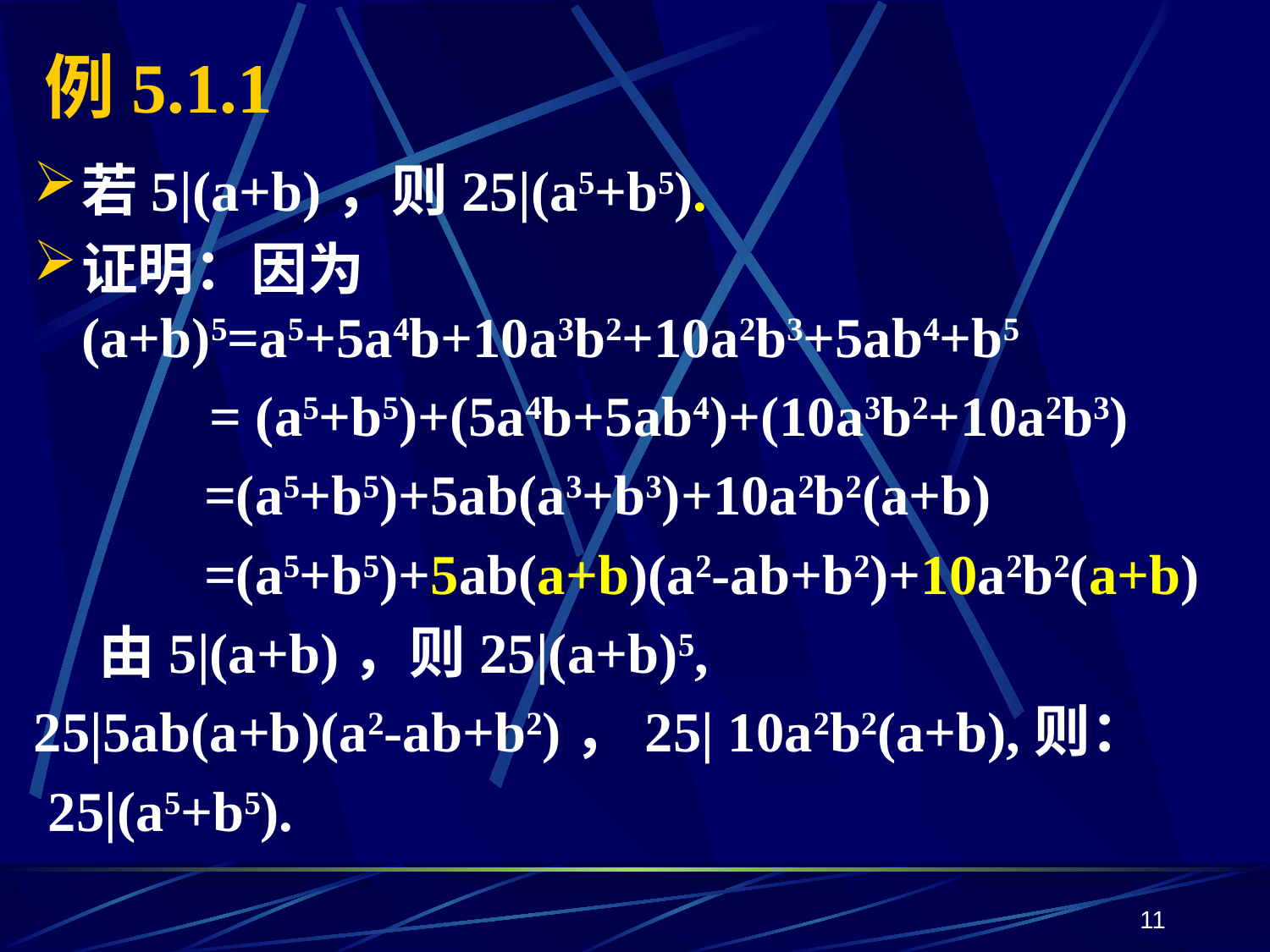

# 例5.1.1
若5|(a+b)，则25|(a5+b5).
证明：因为(a+b)5=a5+5a4b+10a3b2+10a2b3+5ab4+b5
	         = (a5+b5)+(5a4b+5ab4)+(10a3b2+10a2b3)
            =(a5+b5)+5ab(a3+b3)+10a2b2(a+b)
            =(a5+b5)+5ab(a+b)(a2-ab+b2)+10a2b2(a+b)
    由5|(a+b)，则25|(a+b)5,
25|5ab(a+b)(a2-ab+b2)，25| 10a2b2(a+b),则：
 25|(a5+b5).
11